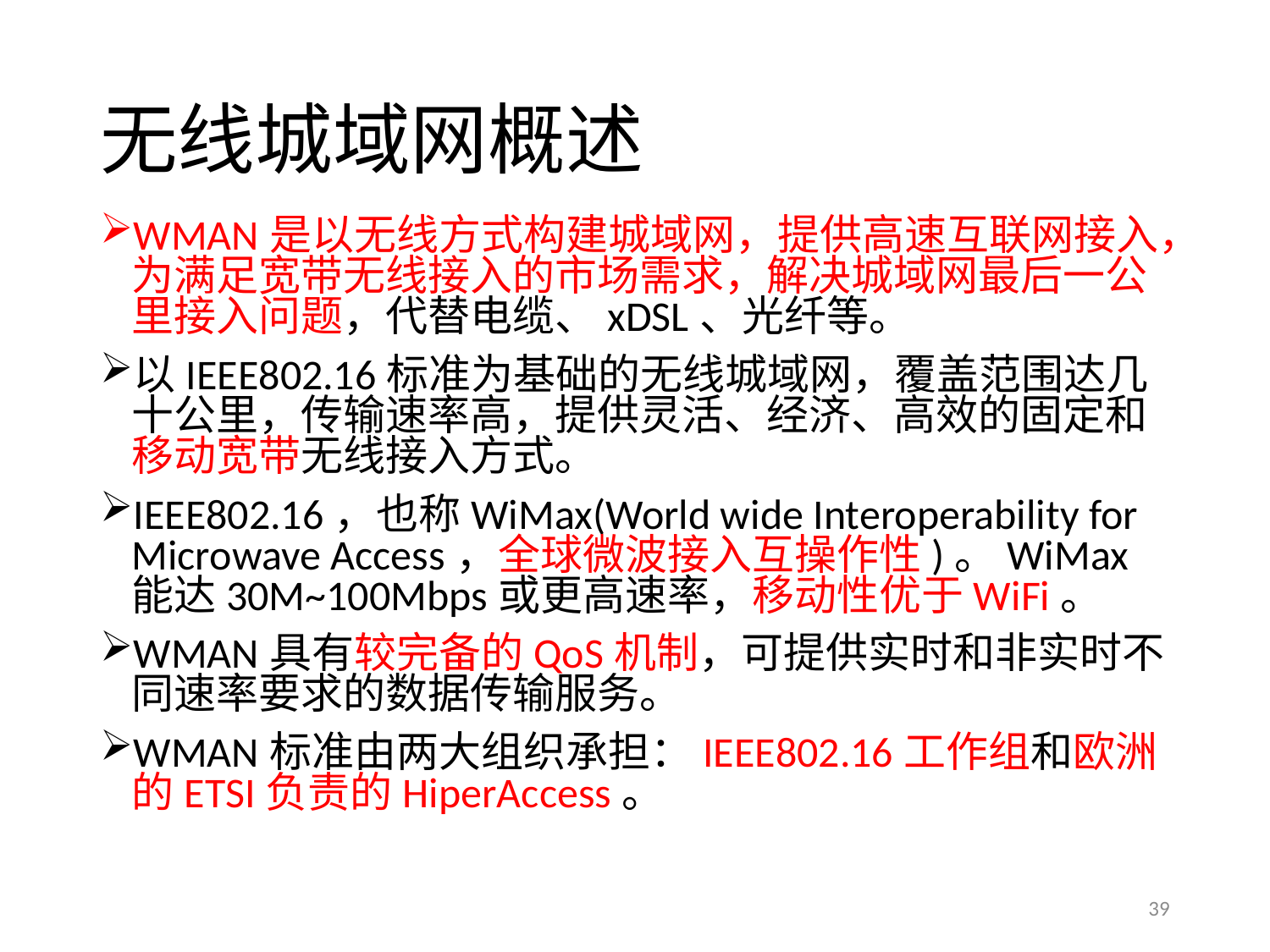

# 无线城域网概述
WMAN是以无线方式构建城域网，提供高速互联网接入，为满足宽带无线接入的市场需求，解决城域网最后一公里接入问题，代替电缆、xDSL、光纤等。
以IEEE802.16标准为基础的无线城域网，覆盖范围达几十公里，传输速率高，提供灵活、经济、高效的固定和移动宽带无线接入方式。
IEEE802.16，也称WiMax(World wide Interoperability for Microwave Access，全球微波接入互操作性)。WiMax能达30M~100Mbps或更高速率，移动性优于WiFi。
WMAN具有较完备的QoS机制，可提供实时和非实时不同速率要求的数据传输服务。
WMAN标准由两大组织承担：IEEE802.16工作组和欧洲的ETSI负责的HiperAccess。
39